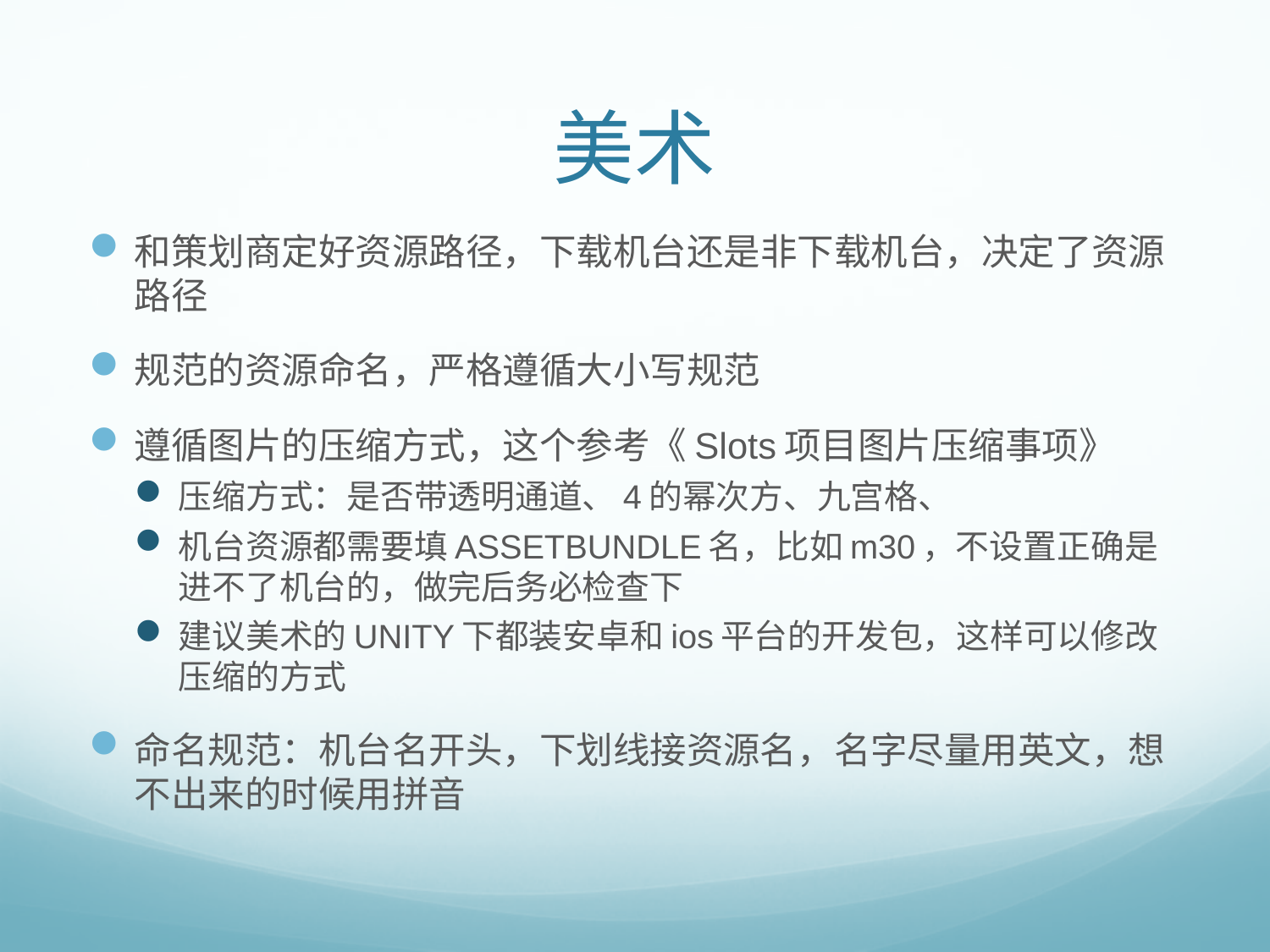

# 美术
和策划商定好资源路径，下载机台还是非下载机台，决定了资源路径
规范的资源命名，严格遵循大小写规范
遵循图片的压缩方式，这个参考《Slots项目图片压缩事项》
压缩方式：是否带透明通道、4的幂次方、九宫格、
机台资源都需要填ASSETBUNDLE名，比如m30，不设置正确是进不了机台的，做完后务必检查下
建议美术的UNITY下都装安卓和ios平台的开发包，这样可以修改压缩的方式
命名规范：机台名开头，下划线接资源名，名字尽量用英文，想不出来的时候用拼音